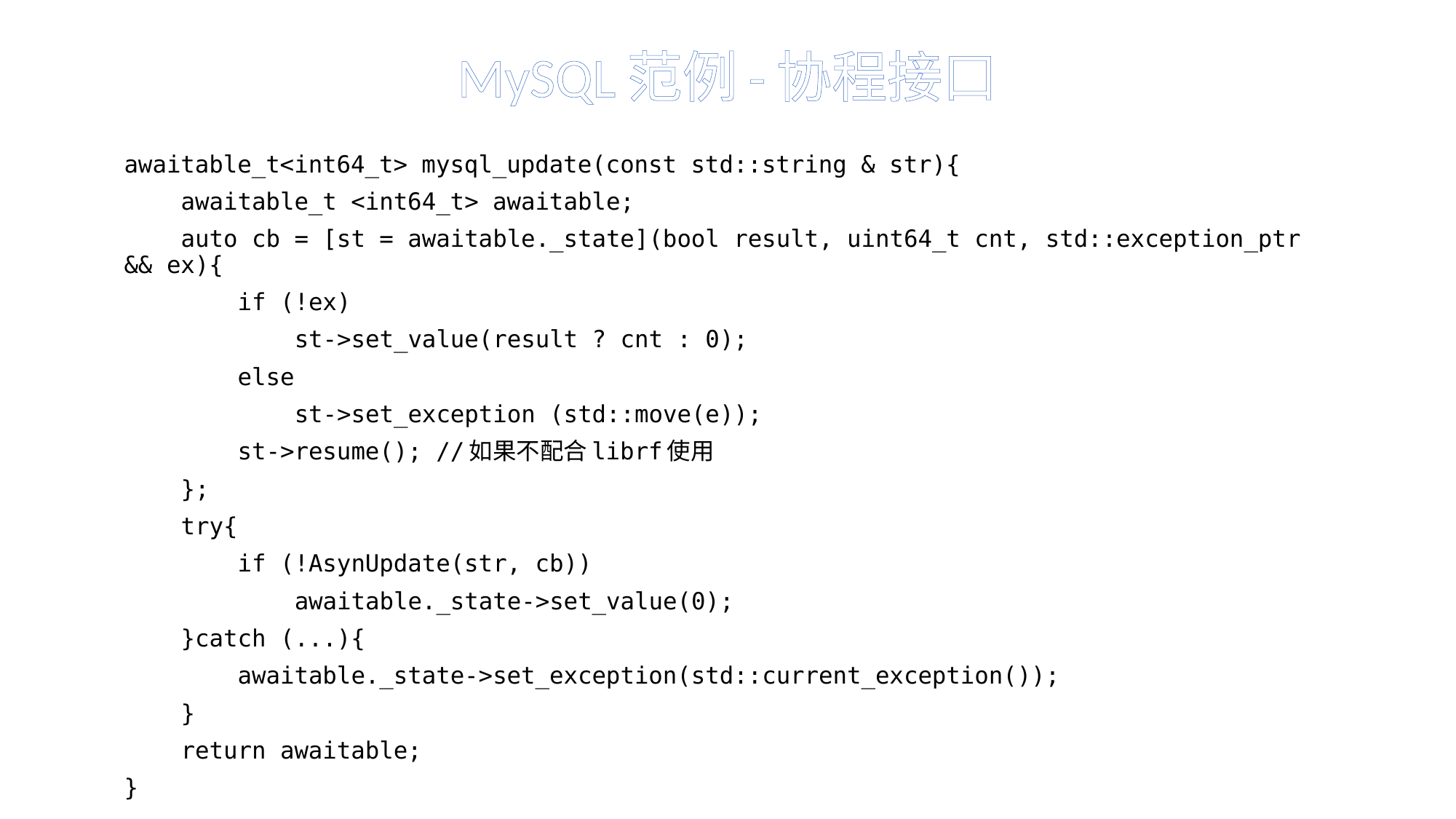

# MySQL范例-协程接口
awaitable_t<int64_t> mysql_update(const std::string & str){
    awaitable_t <int64_t> awaitable;
    auto cb = [st = awaitable._state](bool result, uint64_t cnt, std::exception_ptr && ex){
        if (!ex)
            st->set_value(result ? cnt : 0);
        else
            st->set_exception (std::move(e));
        st->resume(); //如果不配合librf使用
    };
    try{
        if (!AsynUpdate(str, cb))
            awaitable._state->set_value(0);
    }catch (...){
        awaitable._state->set_exception(std::current_exception());
    }
    return awaitable;
}